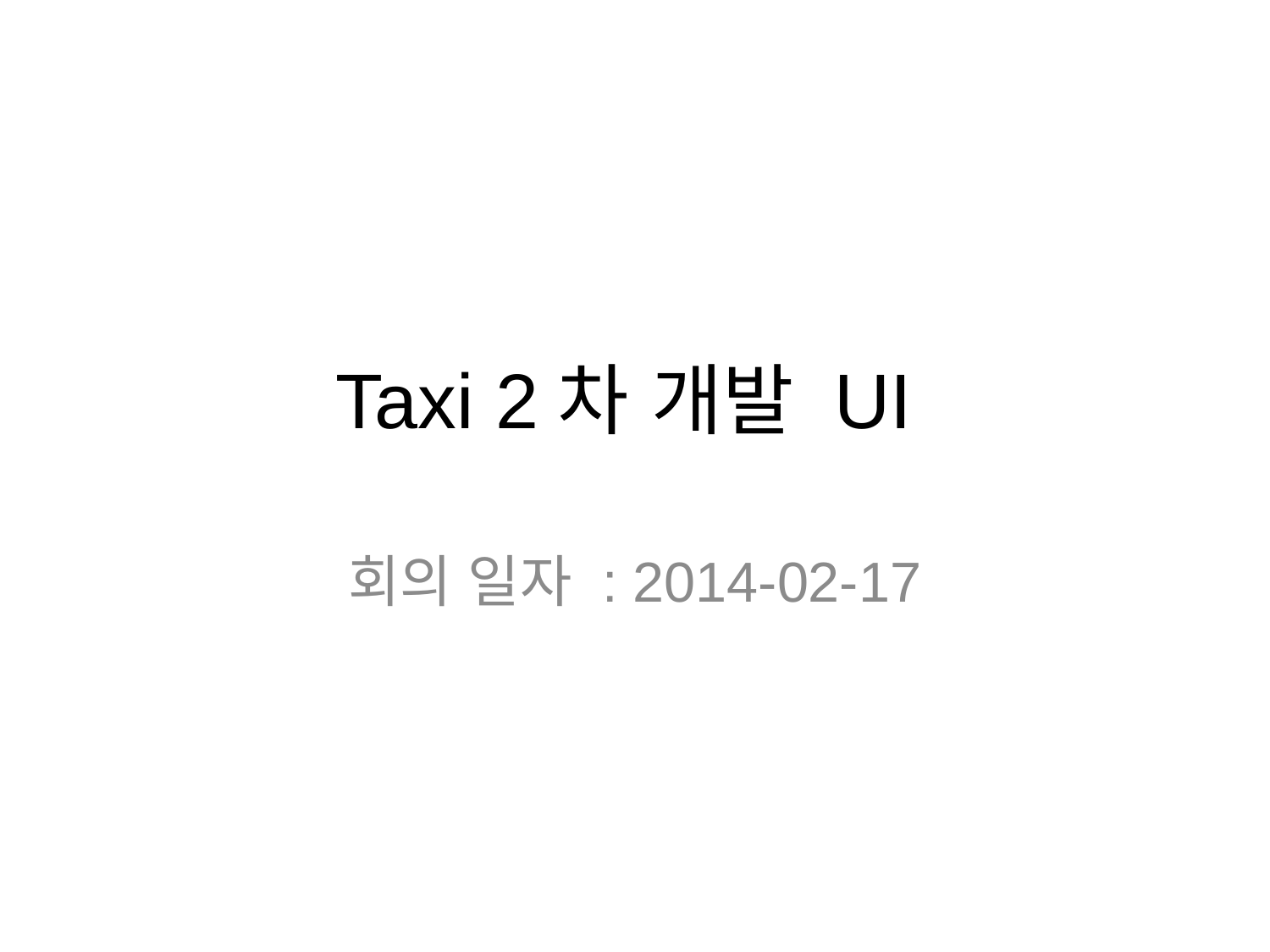

# Taxi 2차 개발 UI
회의 일자 : 2014-02-17